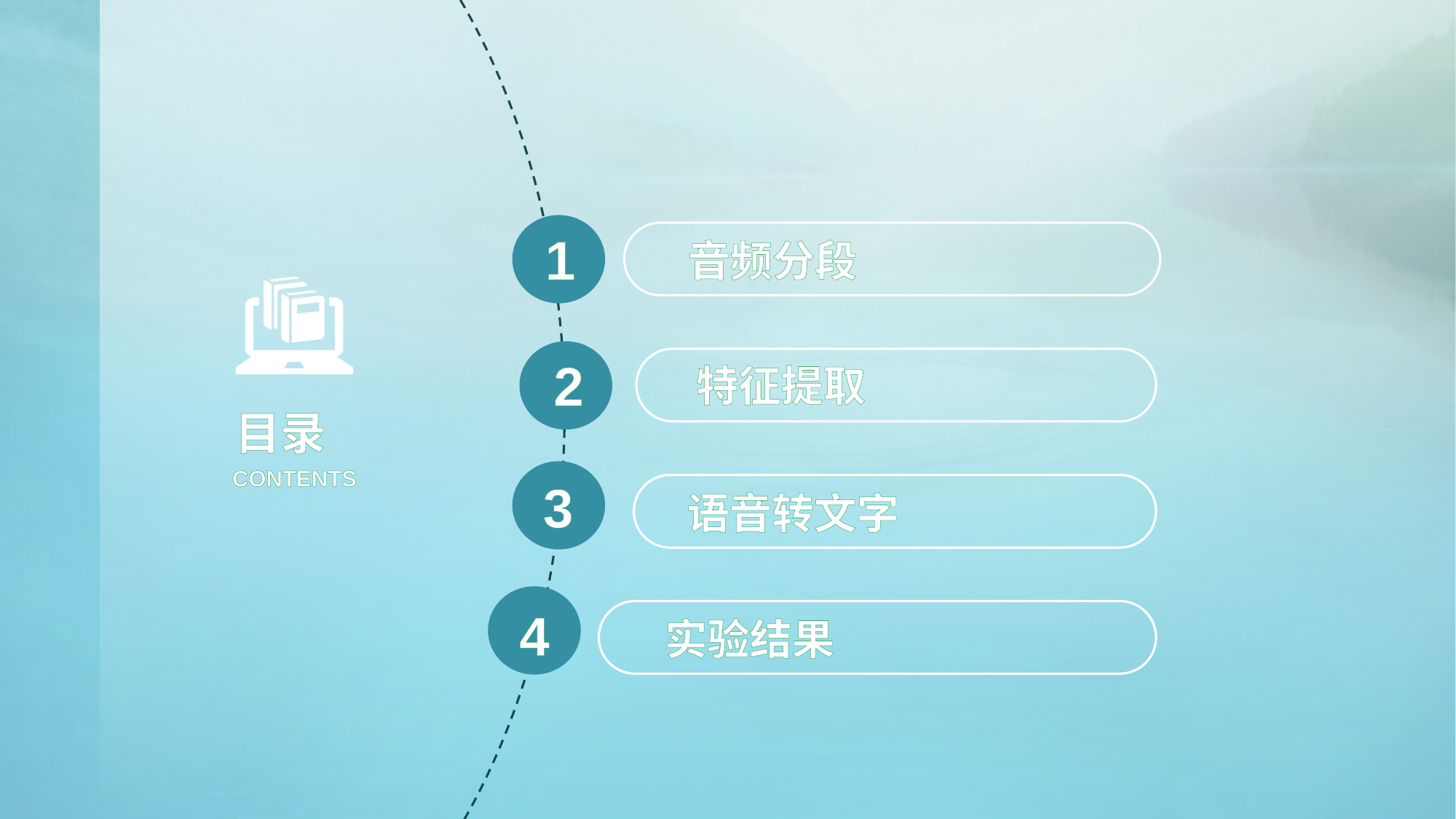

1

音频分段

2

特征提取
目录
CONTENTS

3

语音转文字

4

实验结果